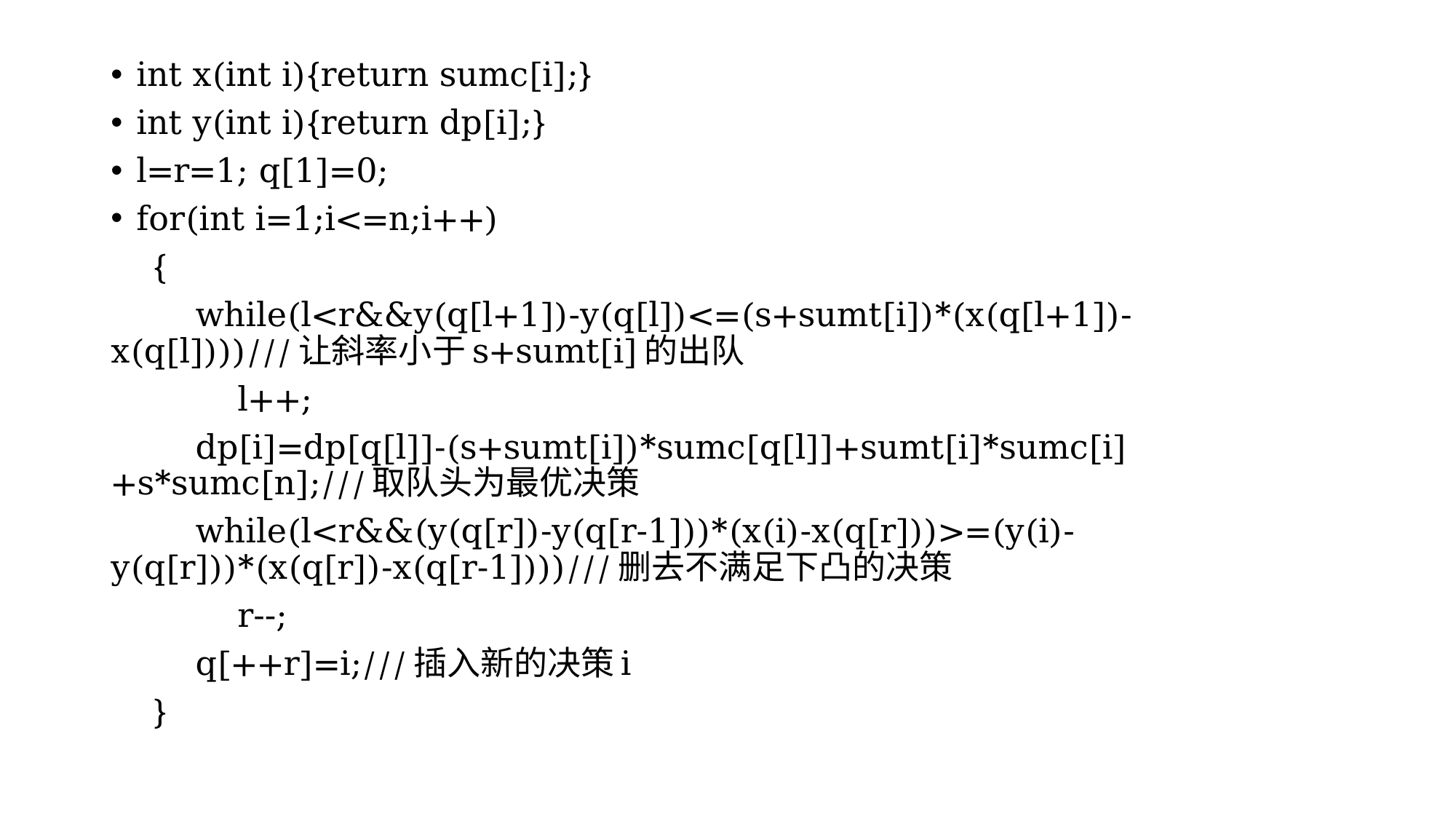

int x(int i){return sumc[i];}
int y(int i){return dp[i];}
l=r=1; q[1]=0;
for(int i=1;i<=n;i++)
    {
        while(l<r&&y(q[l+1])-y(q[l])<=(s+sumt[i])*(x(q[l+1])-x(q[l])))///让斜率小于s+sumt[i]的出队
            l++;
        dp[i]=dp[q[l]]-(s+sumt[i])*sumc[q[l]]+sumt[i]*sumc[i]+s*sumc[n];///取队头为最优决策
        while(l<r&&(y(q[r])-y(q[r-1]))*(x(i)-x(q[r]))>=(y(i)-y(q[r]))*(x(q[r])-x(q[r-1])))///删去不满足下凸的决策
            r--;
        q[++r]=i;///插入新的决策i
    }